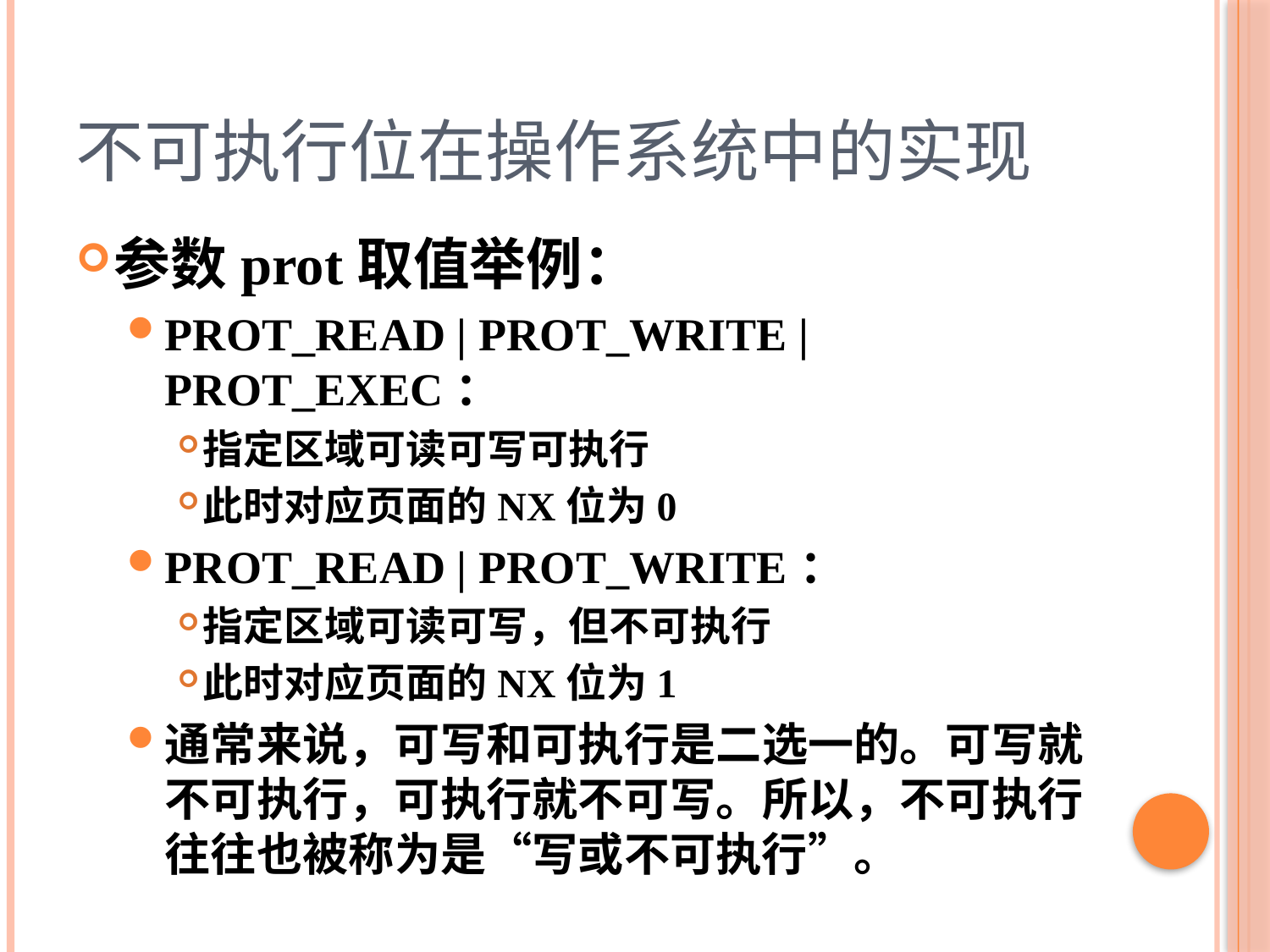

# 不可执行位在操作系统中的实现
参数prot取值举例：
PROT_READ | PROT_WRITE |PROT_EXEC：
指定区域可读可写可执行
此时对应页面的NX位为0
PROT_READ | PROT_WRITE：
指定区域可读可写，但不可执行
此时对应页面的NX位为1
通常来说，可写和可执行是二选一的。可写就不可执行，可执行就不可写。所以，不可执行往往也被称为是“写或不可执行”。